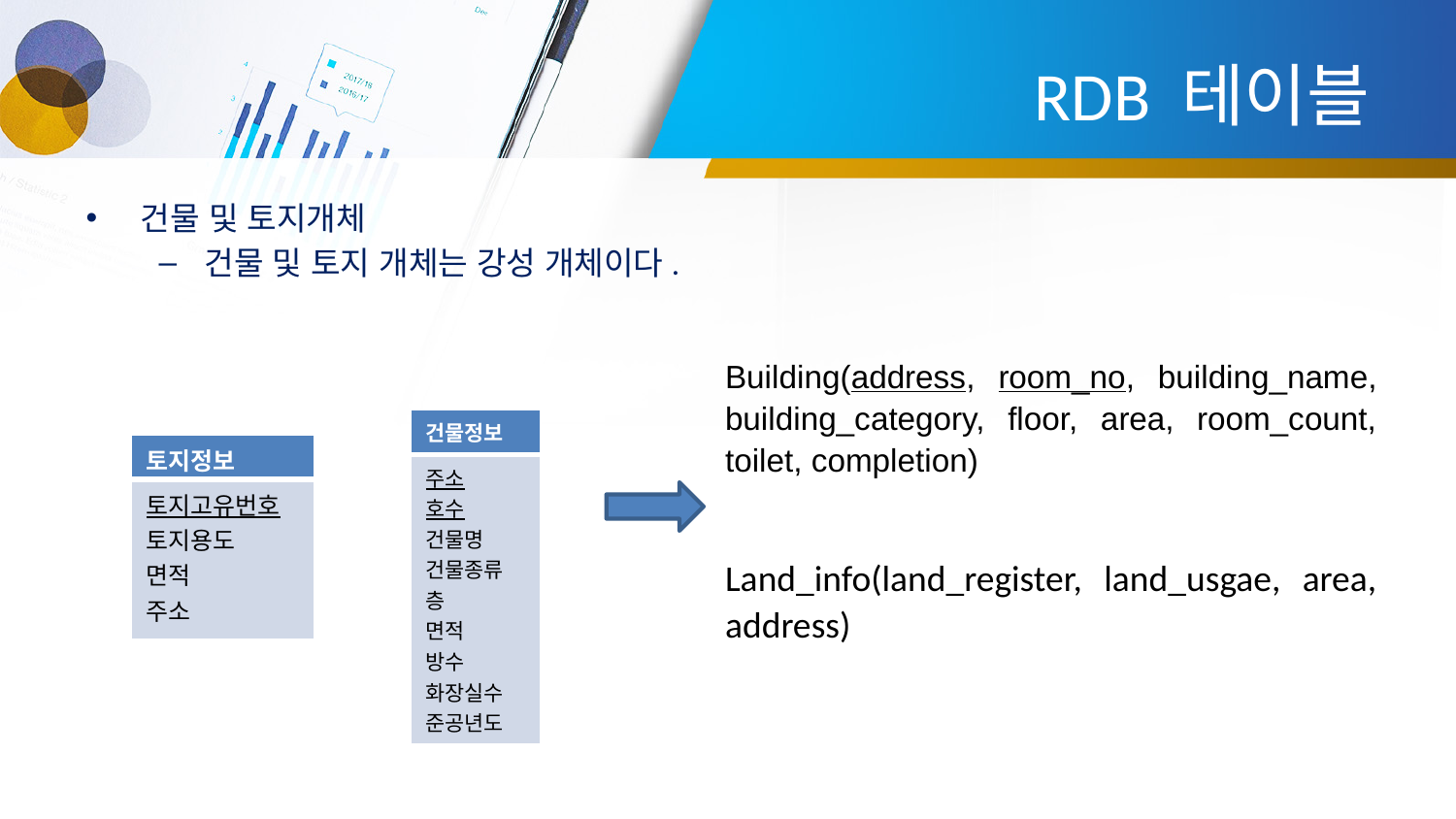

# RDB 테이블
건물 및 토지개체
건물 및 토지 개체는 강성 개체이다.

Building(address, room_no, building_name, building_category, floor, area, room_count, toilet, completion)

Land_info(land_register, land_usgae, area, address)

| 건물정보 |
| --- |
| 주소 호수 건물명 건물종류 층 면적 방수 화장실수 준공년도 |
| 토지정보 |
| --- |
| 토지고유번호 토지용도 면적 주소 |